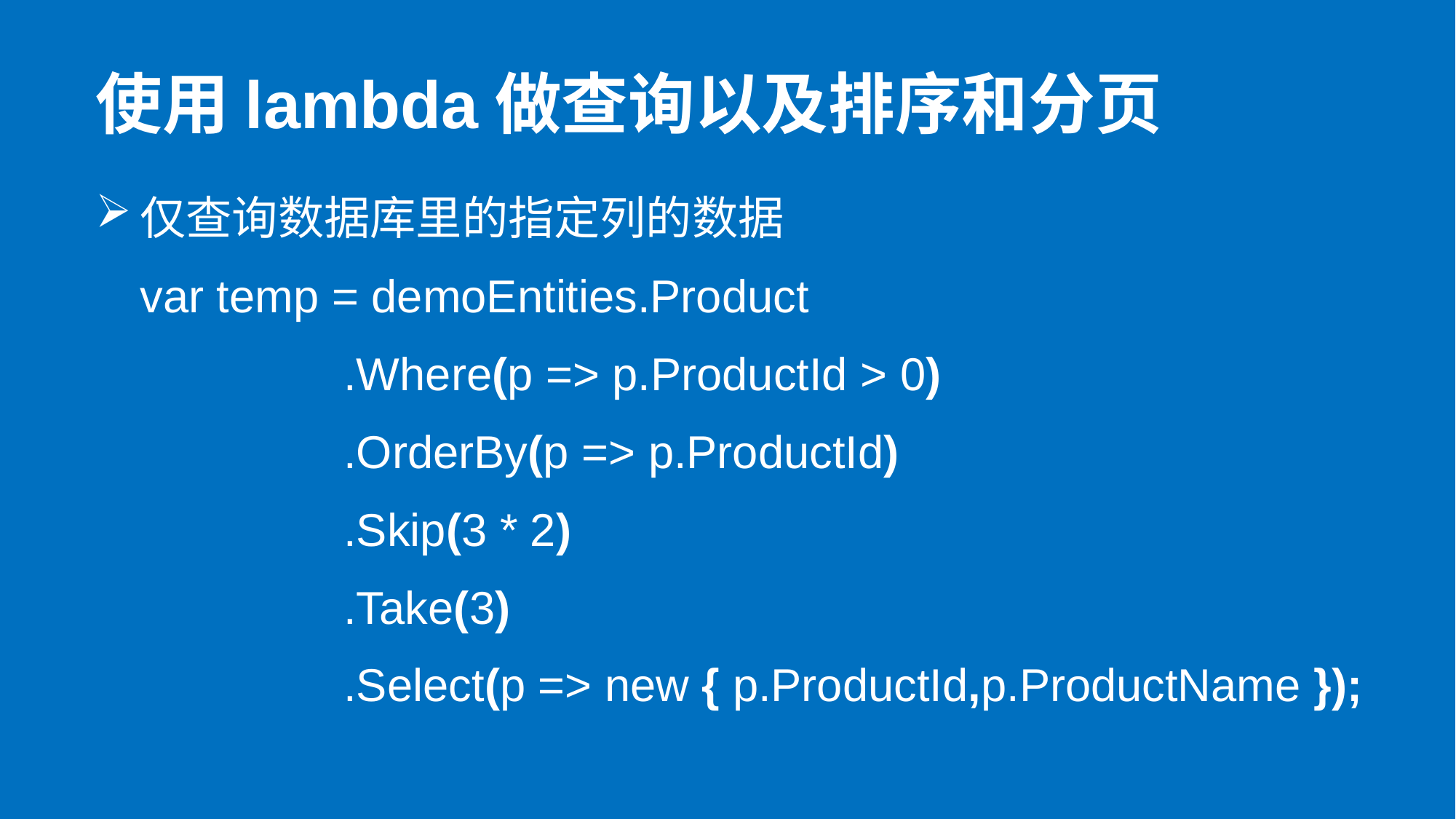

# 使用lambda做查询以及排序和分页
仅查询数据库里的指定列的数据
var temp = demoEntities.Product
                .Where(p => p.ProductId > 0)
                .OrderBy(p => p.ProductId)
                .Skip(3 * 2)
                .Take(3)
                .Select(p => new { p.ProductId,p.ProductName });